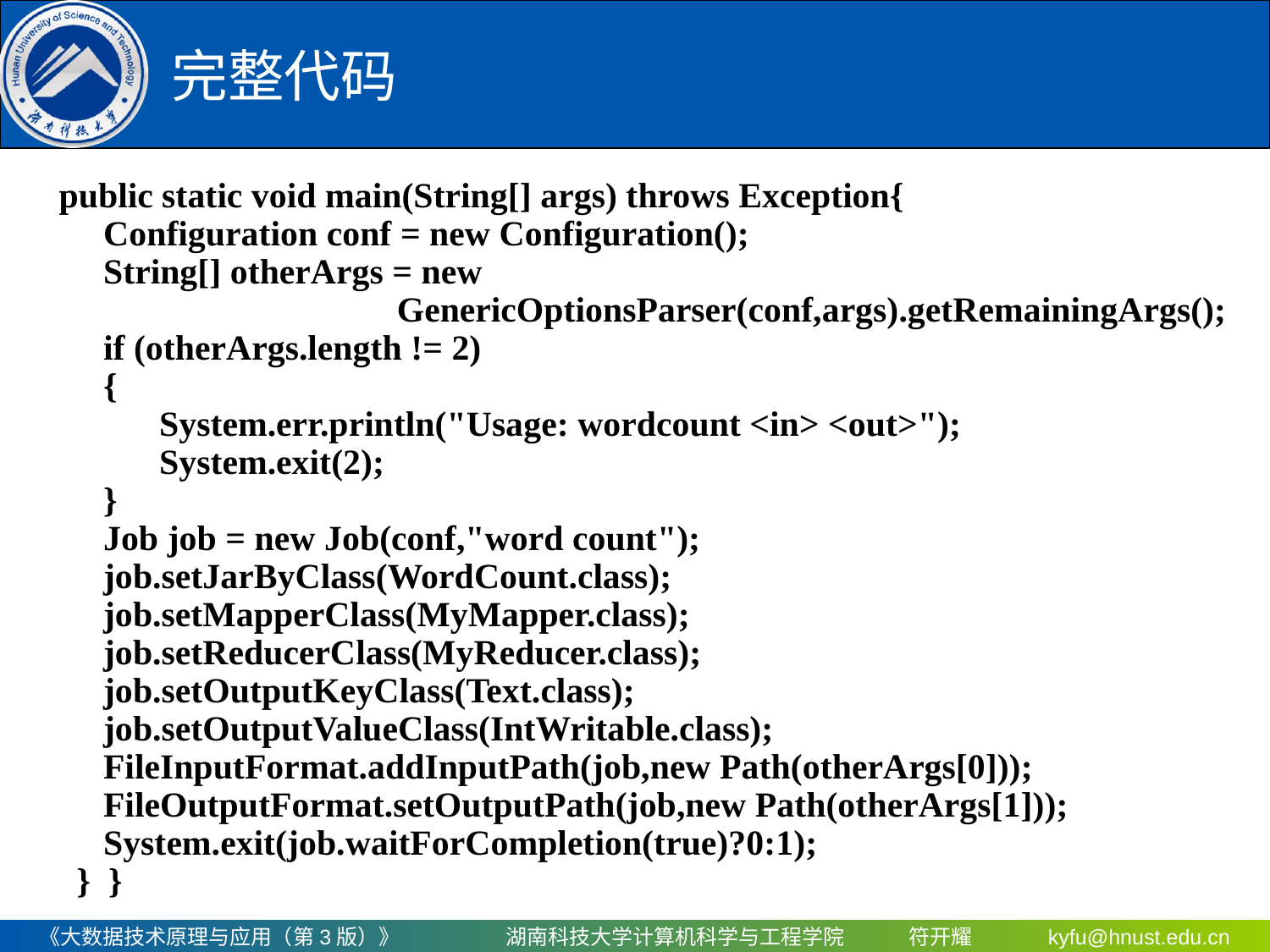

完整代码
   public static void main(String[] args) throws Exception{
        Configuration conf = new Configuration();
        String[] otherArgs = new
                                         GenericOptionsParser(conf,args).getRemainingArgs();
        if (otherArgs.length != 2)
        {
	System.err.println("Usage: wordcount <in> <out>");
	System.exit(2);
        }
        Job job = new Job(conf,"word count");
        job.setJarByClass(WordCount.class);
        job.setMapperClass(MyMapper.class);
        job.setReducerClass(MyReducer.class);
        job.setOutputKeyClass(Text.class);
        job.setOutputValueClass(IntWritable.class);
        FileInputFormat.addInputPath(job,new Path(otherArgs[0]));
        FileOutputFormat.setOutputPath(job,new Path(otherArgs[1]));
        System.exit(job.waitForCompletion(true)?0:1);
     }  }